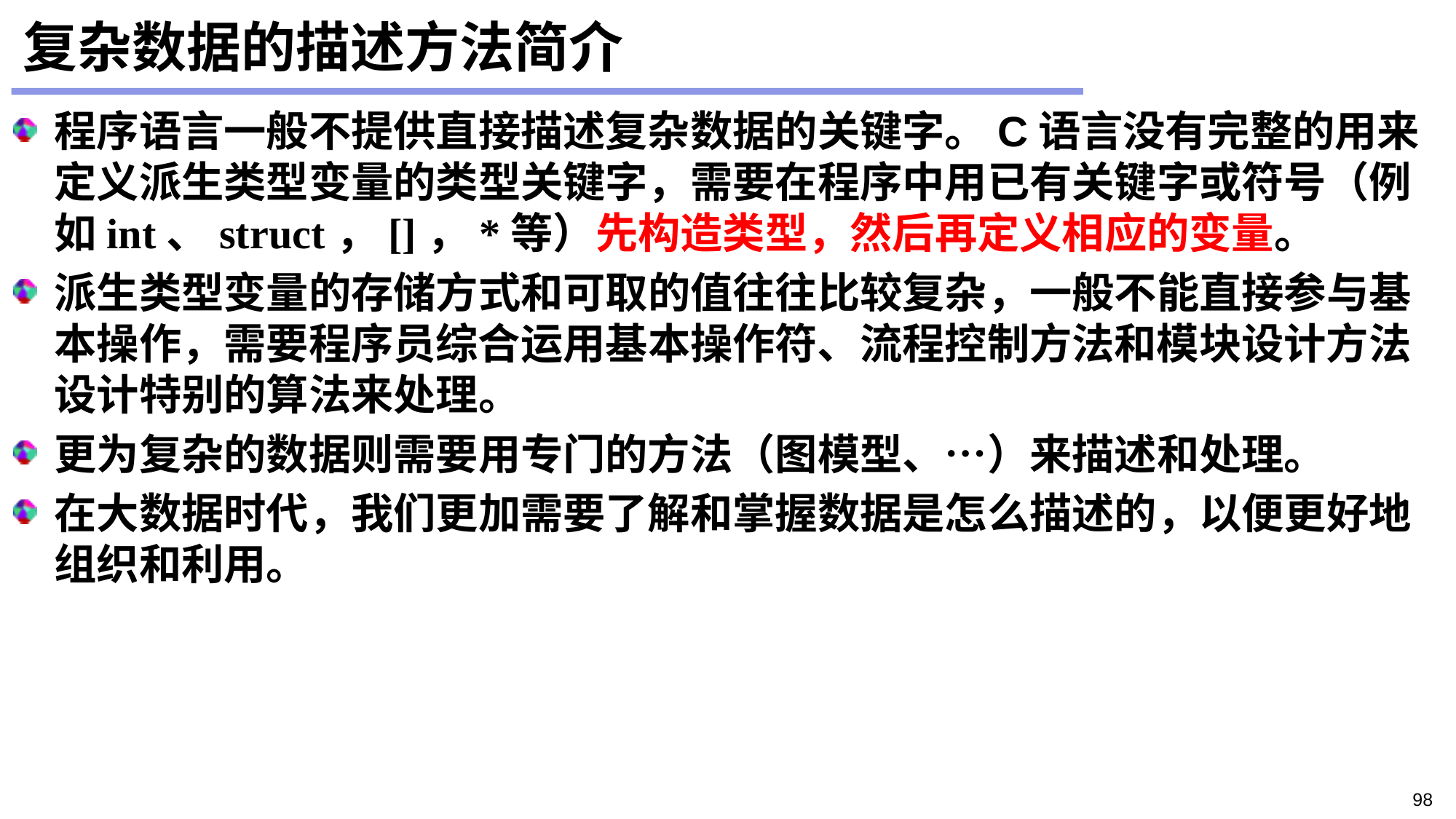

# 复杂数据的描述方法简介
程序语言一般不提供直接描述复杂数据的关键字。C语言没有完整的用来定义派生类型变量的类型关键字，需要在程序中用已有关键字或符号（例如int、struct，[]，*等）先构造类型，然后再定义相应的变量。
派生类型变量的存储方式和可取的值往往比较复杂，一般不能直接参与基本操作，需要程序员综合运用基本操作符、流程控制方法和模块设计方法设计特别的算法来处理。
更为复杂的数据则需要用专门的方法（图模型、…）来描述和处理。
在大数据时代，我们更加需要了解和掌握数据是怎么描述的，以便更好地组织和利用。

98